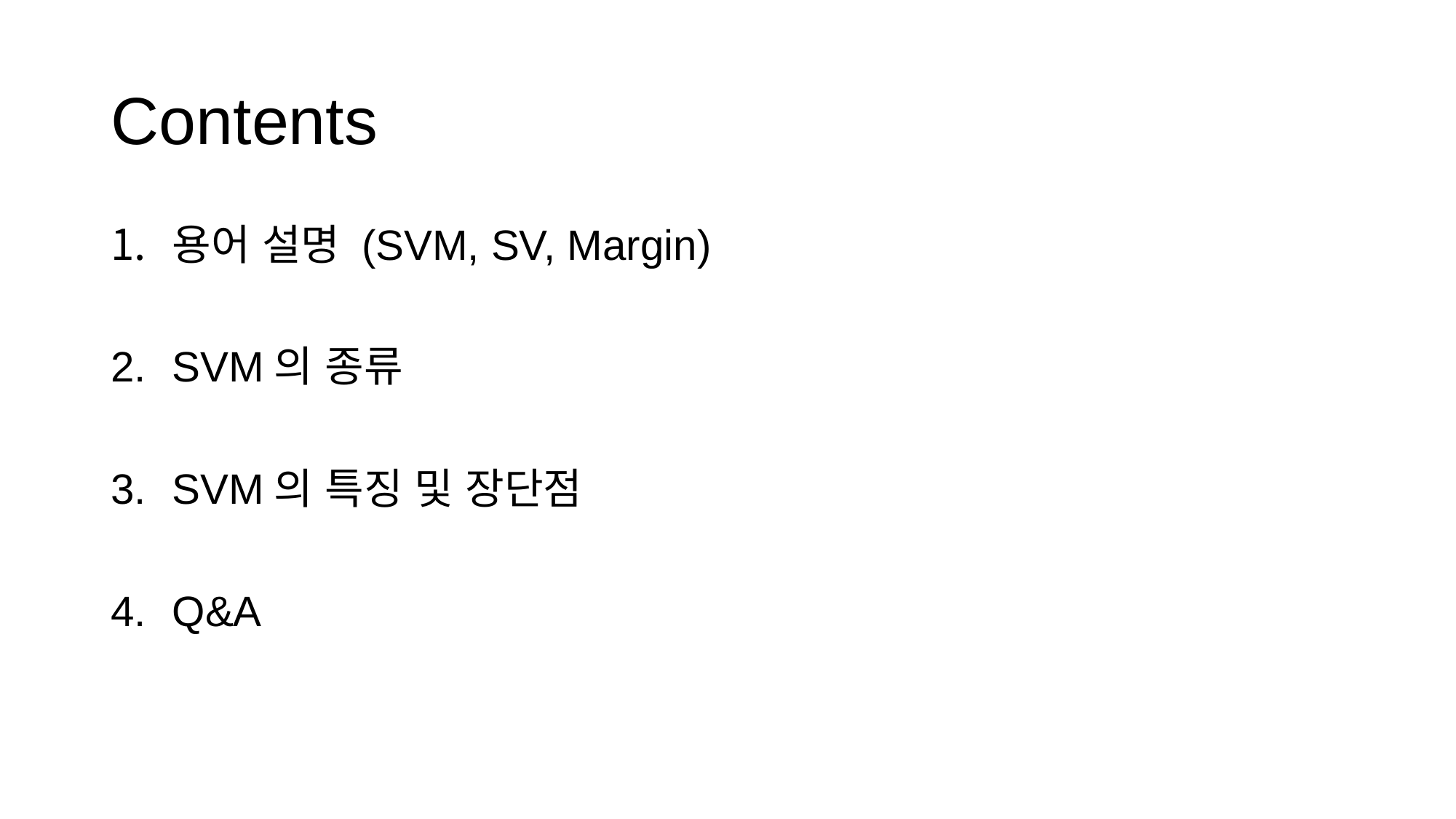

# Contents
용어 설명 (SVM, SV, Margin)

SVM의 종류

SVM의 특징 및 장단점

Q&A